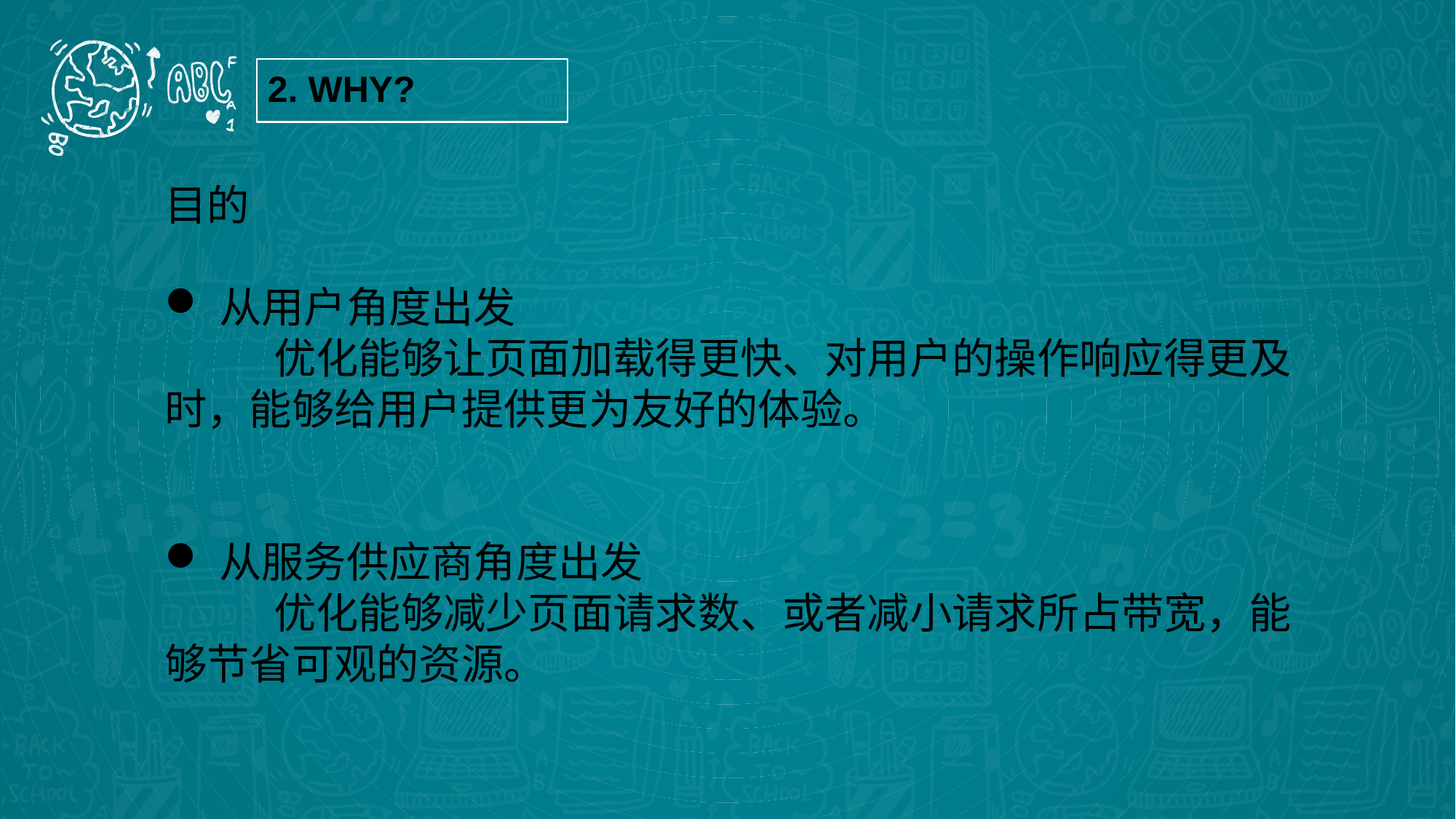

2. WHY?
目的

从用户角度出发
	优化能够让页面加载得更快、对用户的操作响应得更及时，能够给用户提供更为友好的体验。

从服务供应商角度出发
	优化能够减少页面请求数、或者减小请求所占带宽，能够节省可观的资源。